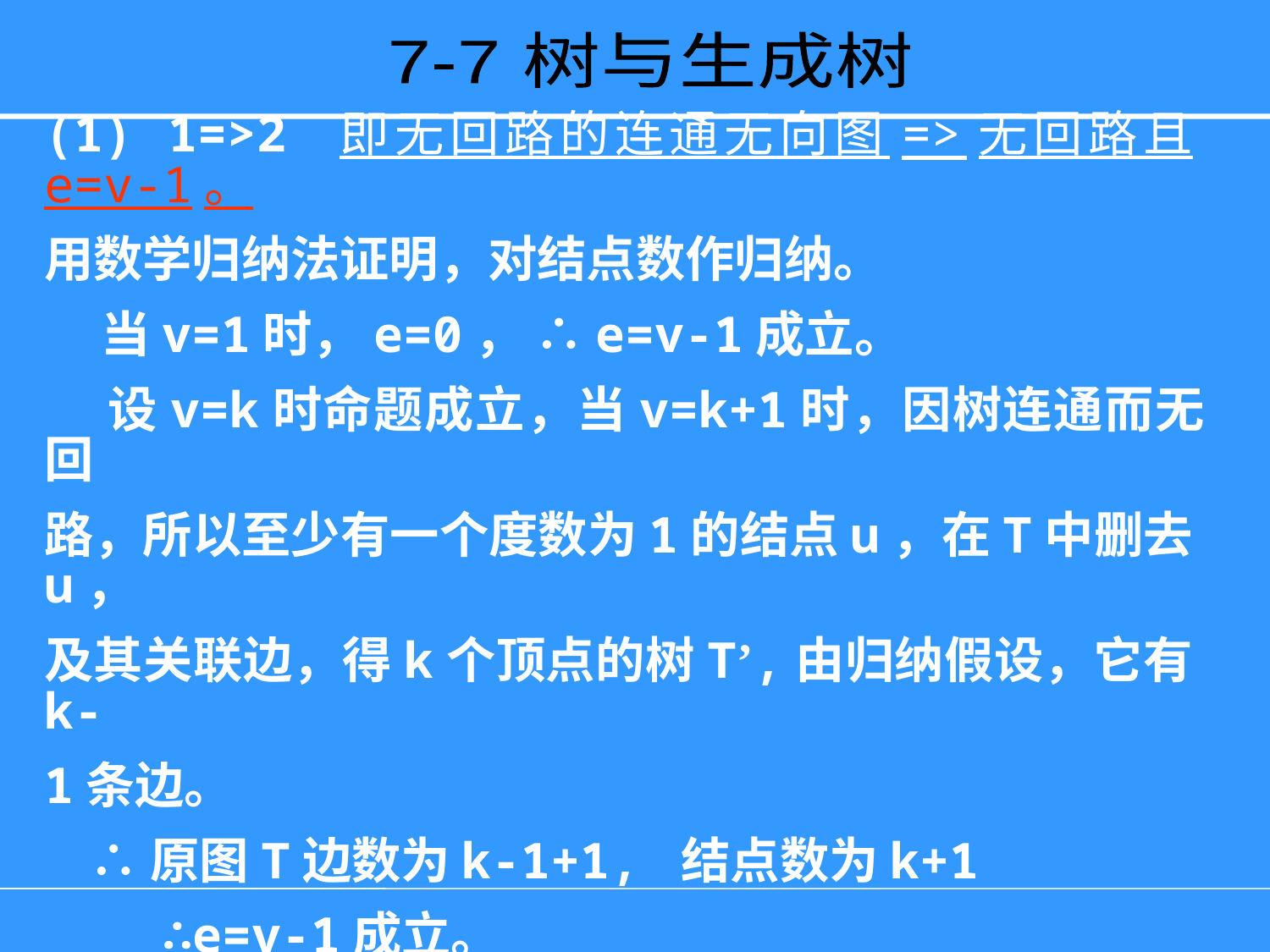

7-7 树与生成树
(1) 1=>2 即无回路的连通无向图=>无回路且e=v-1。
用数学归纳法证明，对结点数作归纳。
    当v=1时，e=0， ∴e=v-1成立。
    设v=k时命题成立，当v=k+1时，因树连通而无回
路，所以至少有一个度数为1的结点u，在T中删去u，
及其关联边，得k个顶点的树T’,由归纳假设，它有k-
1条边。
    ∴原图T边数为k-1+1, 结点数为k+1
    ∴e=v-1成立。
    ∴树是无回路且e=v-1的图。